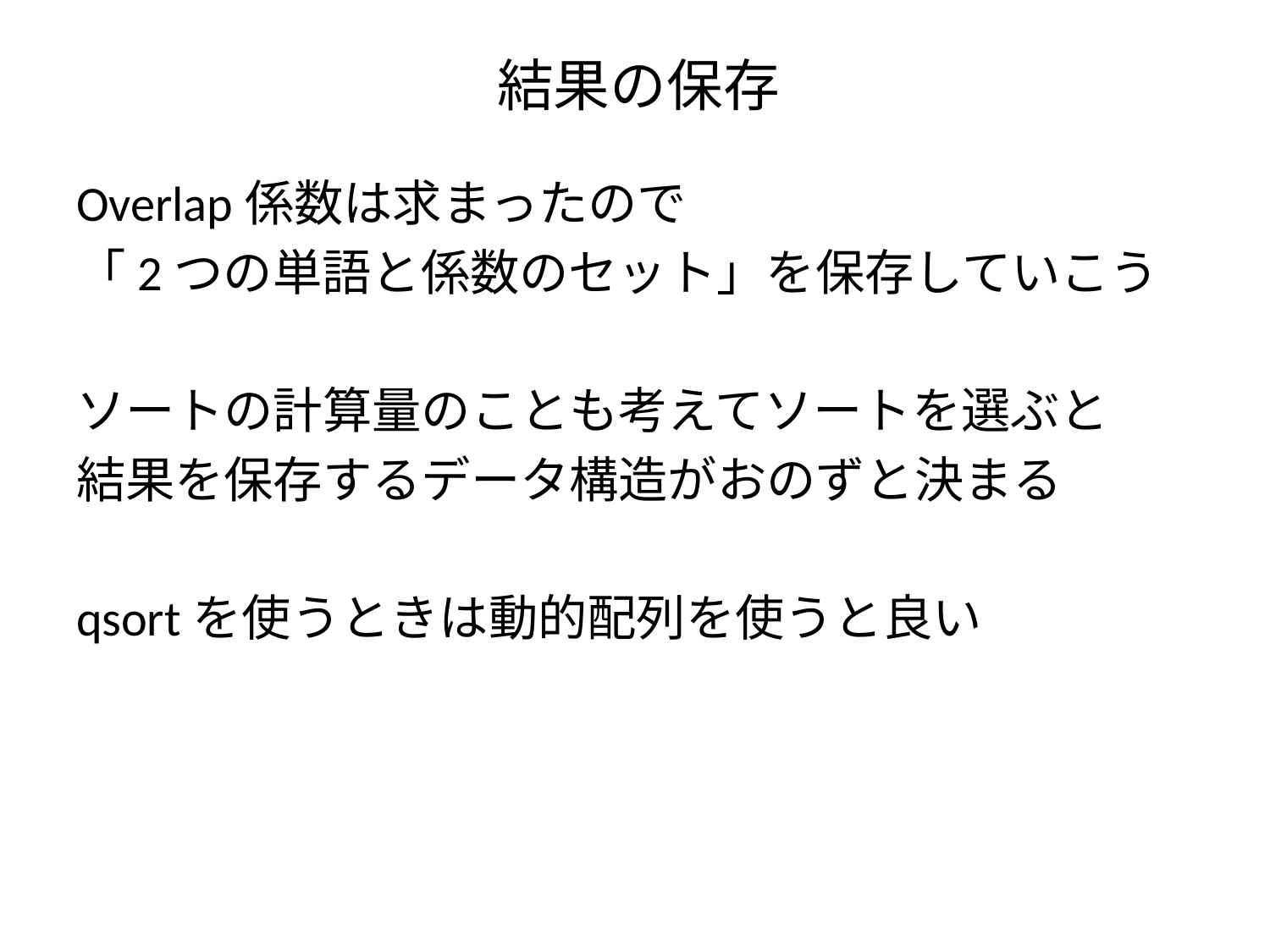

# 結果の保存
Overlap係数は求まったので
「2つの単語と係数のセット」を保存していこう

ソートの計算量のことも考えてソートを選ぶと
結果を保存するデータ構造がおのずと決まる

qsortを使うときは動的配列を使うと良い